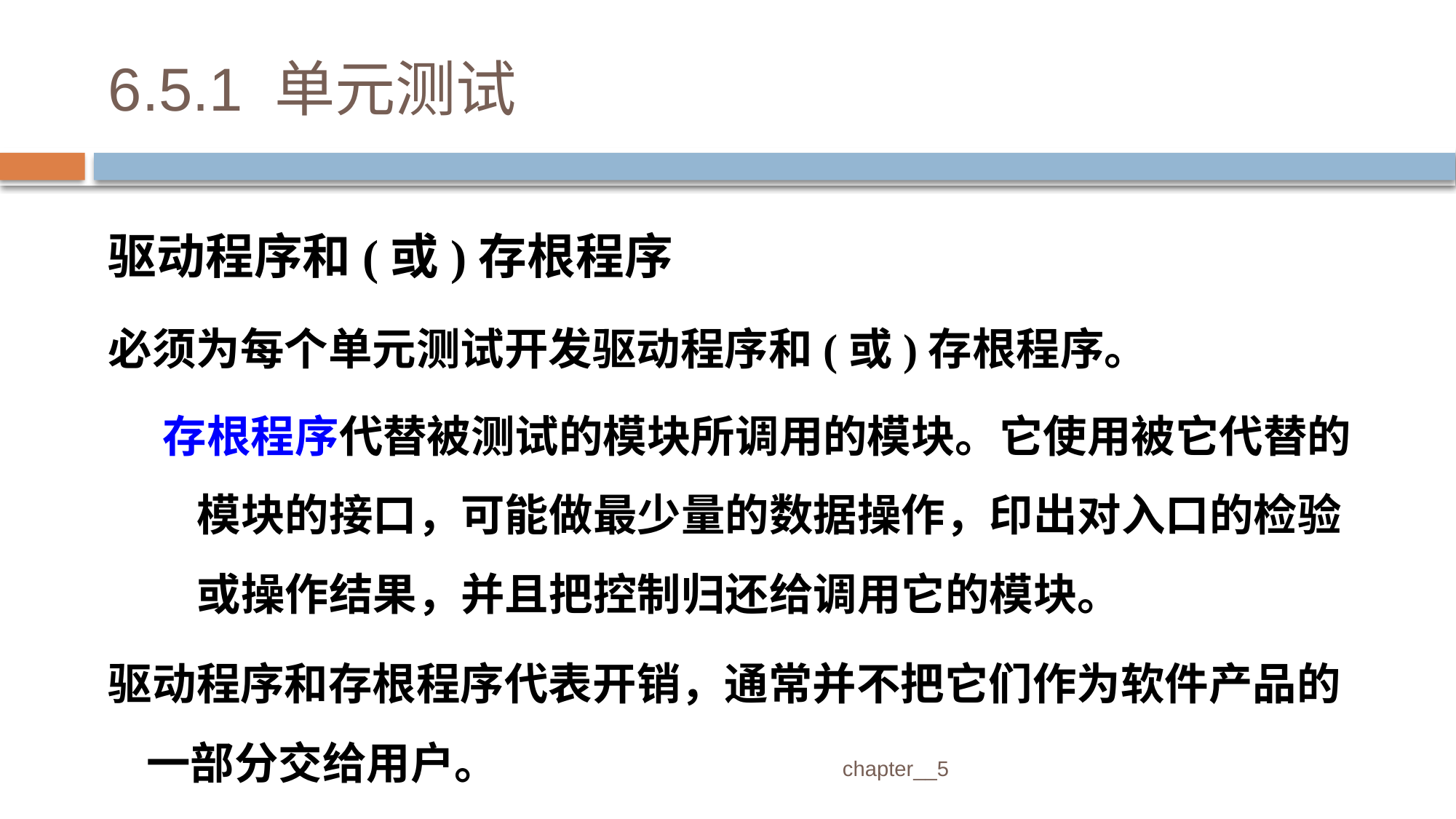

# 6.5.1 单元测试
68
驱动程序和(或)存根程序
必须为每个单元测试开发驱动程序和(或)存根程序。
存根程序代替被测试的模块所调用的模块。它使用被它代替的模块的接口，可能做最少量的数据操作，印出对入口的检验或操作结果，并且把控制归还给调用它的模块。
驱动程序和存根程序代表开销，通常并不把它们作为软件产品的一部分交给用户。

 chapter__5